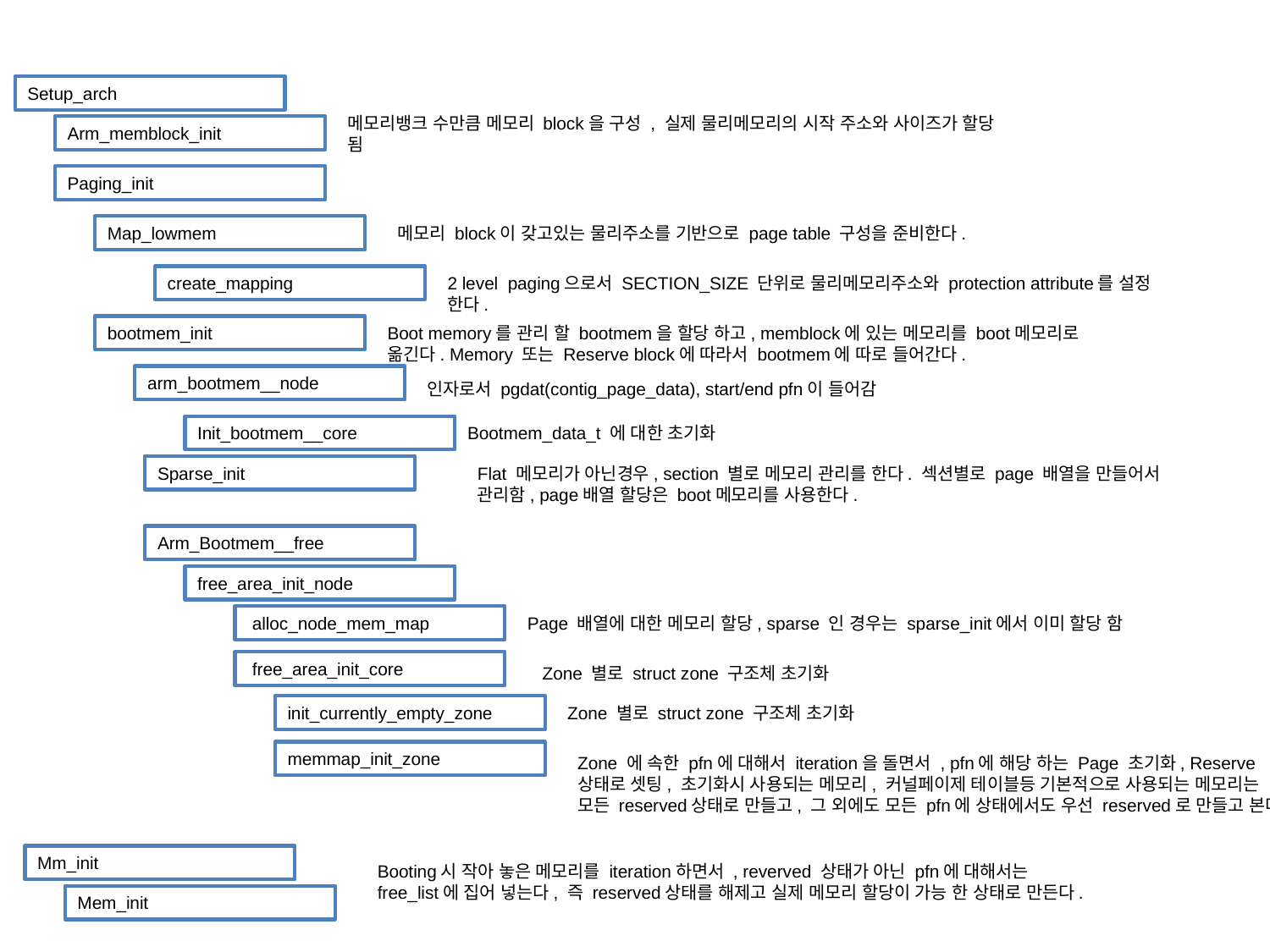

Setup_arch
메모리뱅크 수만큼 메모리 block을 구성 , 실제 물리메모리의 시작 주소와 사이즈가 할당 됨
Arm_memblock_init
Paging_init
Map_lowmem
메모리 block이 갖고있는 물리주소를 기반으로 page table 구성을 준비한다.
create_mapping
2 level  paging으로서 SECTION_SIZE 단위로 물리메모리주소와 protection attribute를 설정 한다.
bootmem_init
Boot memory를 관리 할 bootmem을 할당 하고, memblock에 있는 메모리를 boot메모리로 옮긴다. Memory 또는 Reserve block에 따라서 bootmem에 따로 들어간다.
arm_bootmem__node
인자로서 pgdat(contig_page_data), start/end pfn이 들어감
Init_bootmem__core
Bootmem_data_t 에 대한 초기화
Sparse_init
Flat 메모리가 아닌경우, section 별로 메모리 관리를 한다. 섹션별로 page 배열을 만들어서 관리함, page배열 할당은 boot메모리를 사용한다.
Arm_Bootmem__free
free_area_init_node
 alloc_node_mem_map
Page 배열에 대한 메모리 할당, sparse 인 경우는 sparse_init에서 이미 할당 함
 free_area_init_core
Zone 별로 struct zone 구조체 초기화
init_currently_empty_zone
Zone 별로 struct zone 구조체 초기화
memmap_init_zone
Zone 에 속한 pfn에 대해서 iteration을 돌면서 , pfn에 해당 하는 Page 초기화, Reserve
상태로 셋팅, 초기화시 사용되는 메모리, 커널페이제 테이블등 기본적으로 사용되는 메모리는 모든 reserved상태로 만들고, 그 외에도 모든 pfn에 상태에서도 우선 reserved로 만들고 본다.
Mm_init
Booting시 작아 놓은 메모리를 iteration하면서 , reverved 상태가 아닌 pfn에 대해서는 free_list에 집어 넣는다, 즉 reserved상태를 해제고 실제 메모리 할당이 가능 한 상태로 만든다.
Mem_init